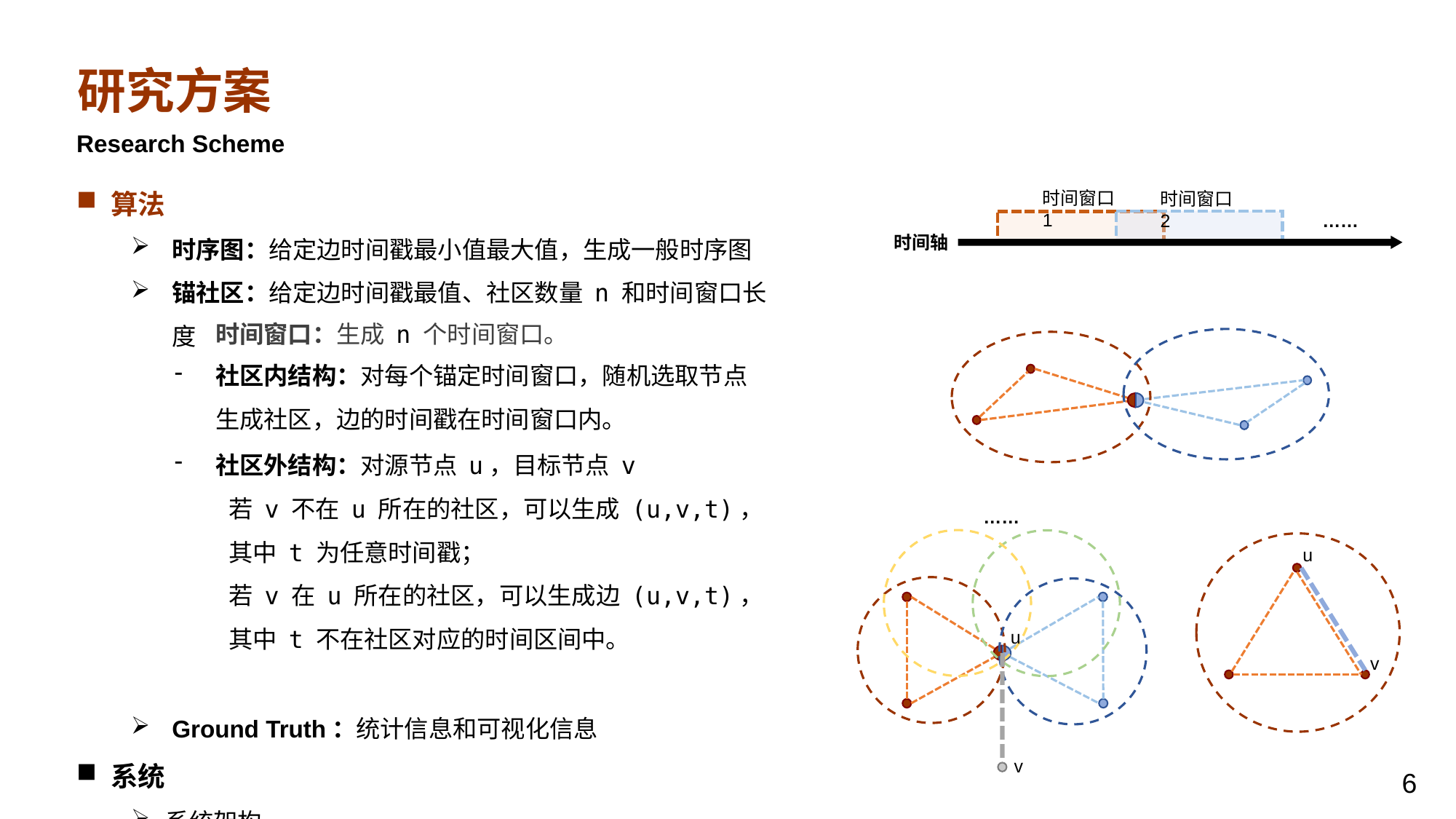

研究方案
Research Scheme
算法
时序图：给定边时间戳最小值最大值，生成一般时序图
锚社区：给定边时间戳最值、社区数量 n 和时间窗口长度

Ground Truth：统计信息和可视化信息
系统
系统架构
时间窗口1
时间窗口2
……

时间轴

时间窗口：生成 n 个时间窗口。

社区内结构：对每个锚定时间窗口，随机选取节点生成社区，边的时间戳在时间窗口内。
社区外结构：对源节点 u，目标节点 v
若 v 不在 u 所在的社区，可以生成 (u,v,t)，其中 t 为任意时间戳；
若 v 在 u 所在的社区，可以生成边 (u,v,t)，其中 t 不在社区对应的时间区间中。
……

u

v

u

v

6